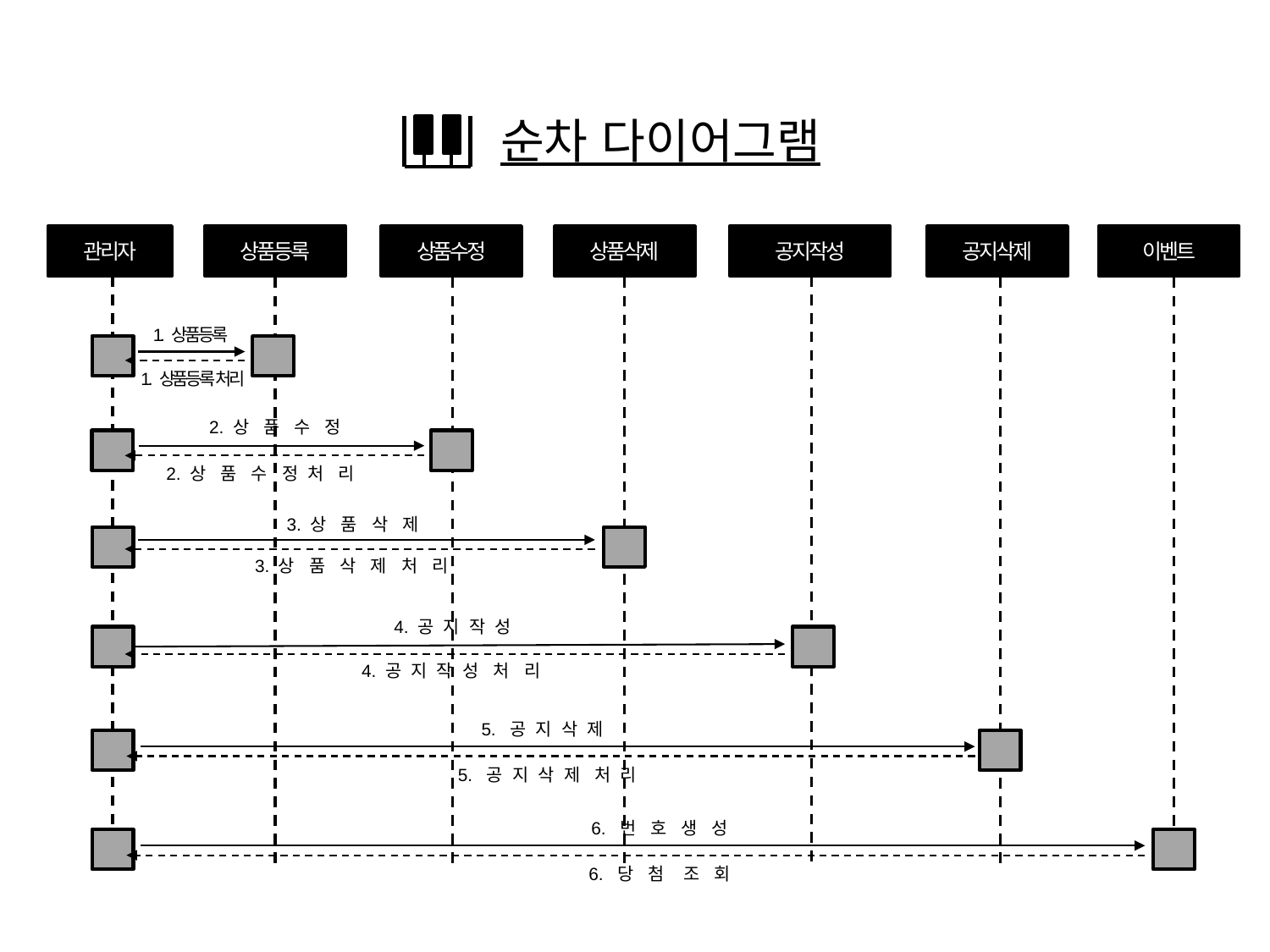

순차 다이어그램

관리자
상품등록
상품수정
상품삭제
공지작성
공지삭제
이벤트
1. 상품등록

1. 상품등록 처리
2. 상   품   수   정

2. 상   품   수   정  처   리
3. 상   품   삭   제

3. 상   품   삭   제   처   리
4. 공  지  작  성

4. 공  지  작  성   처   리
5.  공  지  삭  제

5.  공  지  삭  제   처  리
6.  번   호   생   성

6.  당   첨    조   회